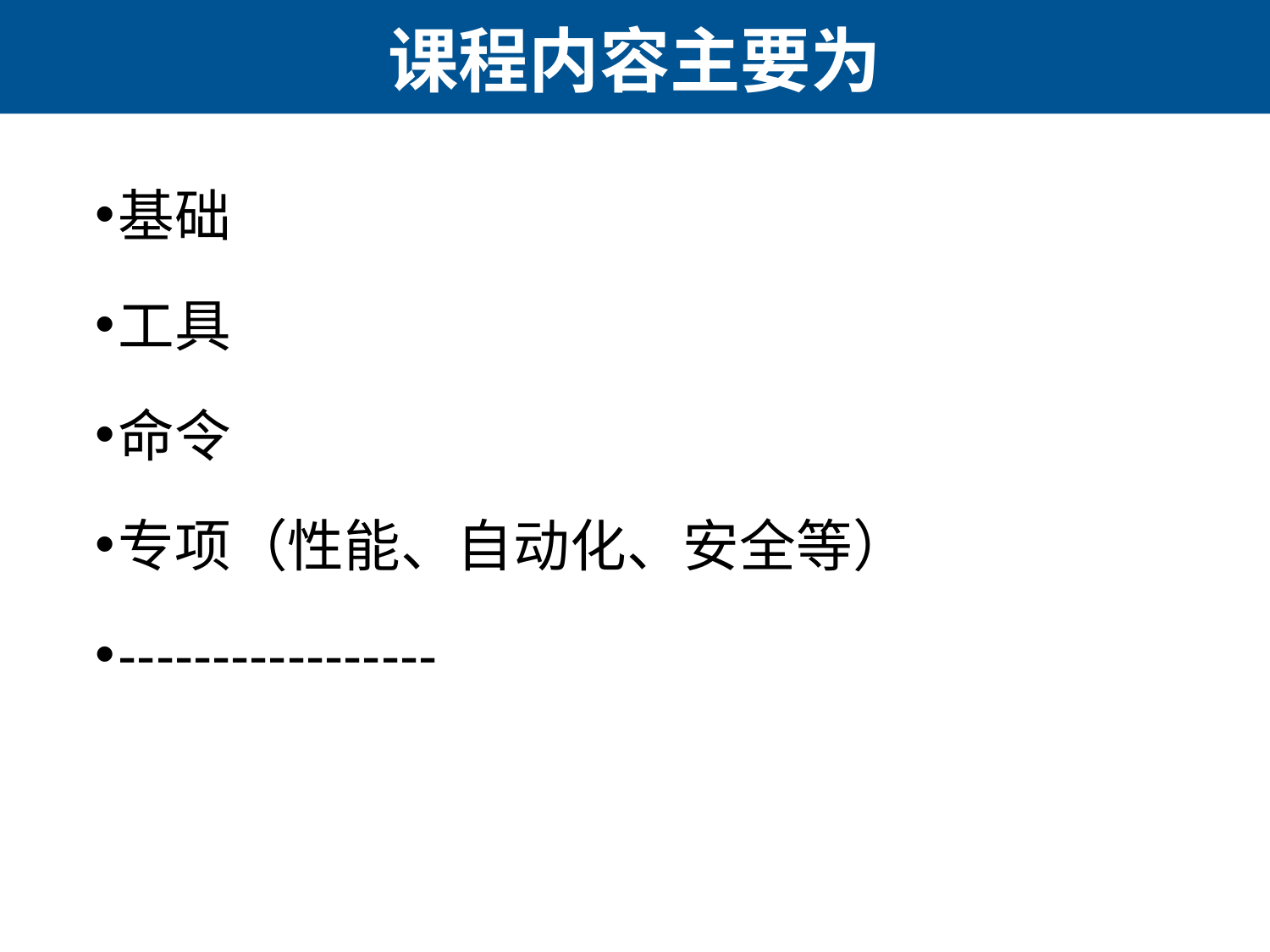

# 课程内容主要为
基础
工具
命令
专项（性能、自动化、安全等）
-----------------